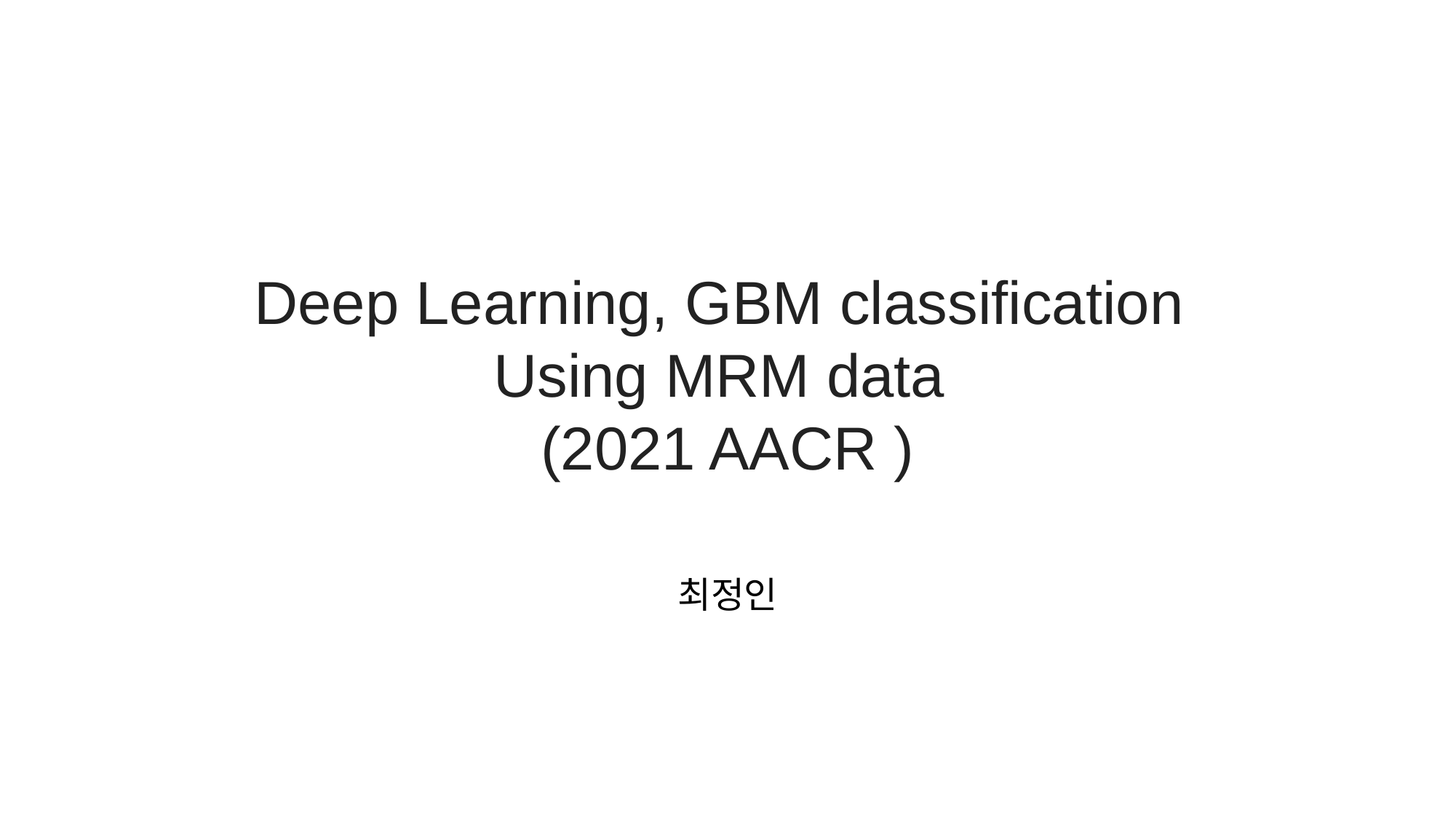

# Deep Learning, GBM classification Using MRM data (2021 AACR )
최정인